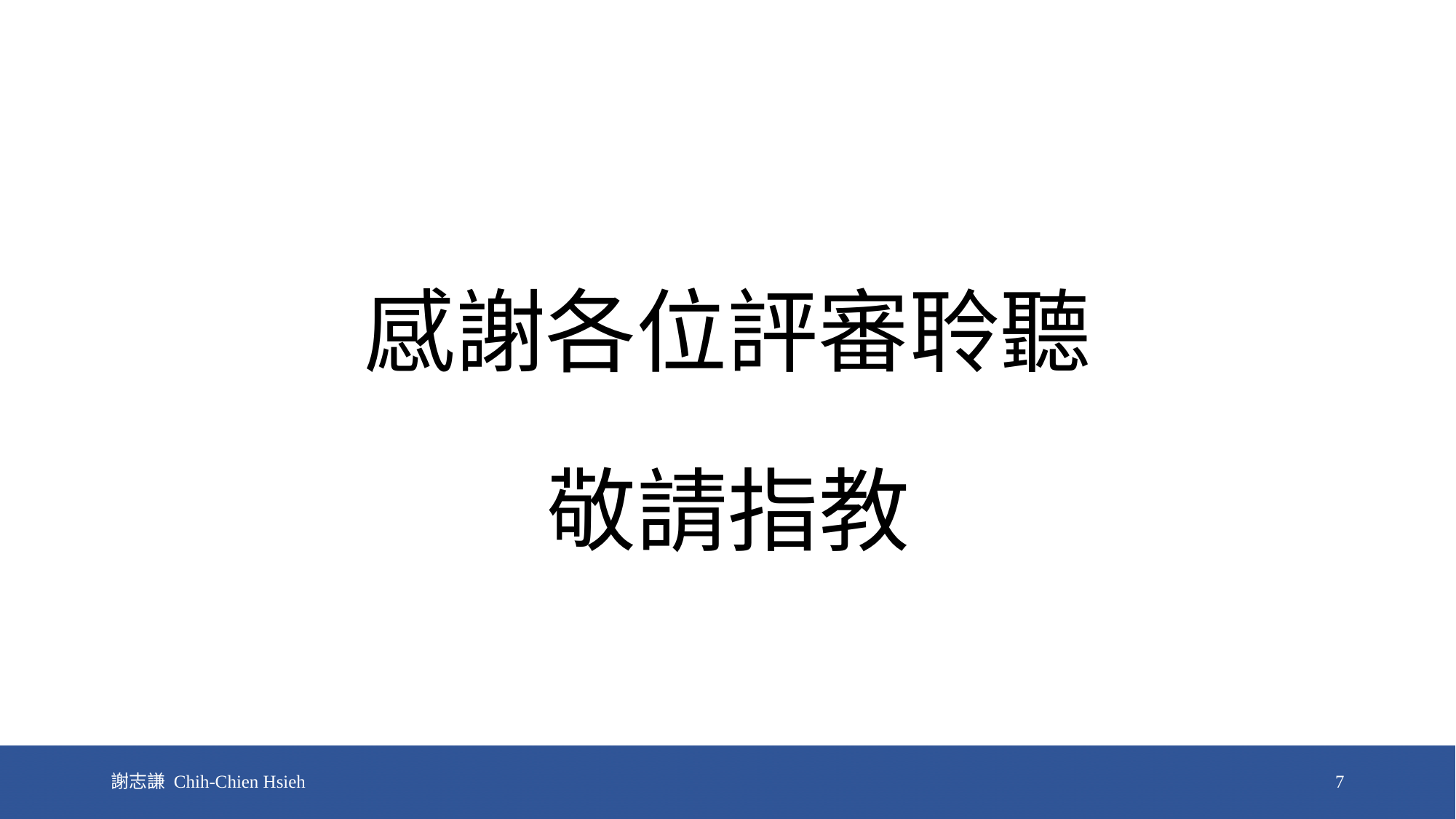

#
感謝各位評審聆聽
敬請指教
謝志謙 Chih-Chien Hsieh
7